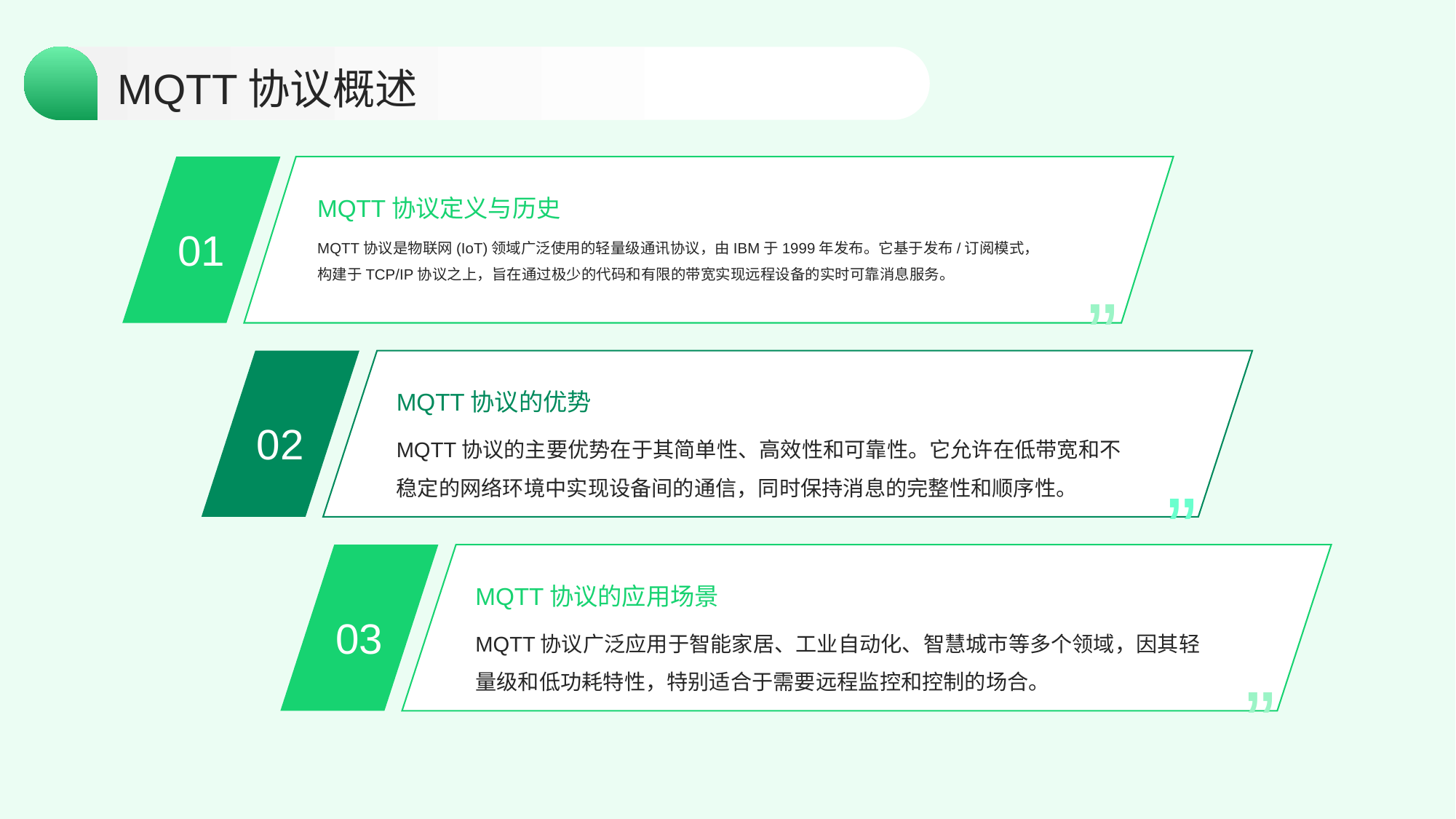

MQTT协议概述

MQTT协议定义与历史
01
MQTT协议是物联网(IoT)领域广泛使用的轻量级通讯协议，由IBM于1999年发布。它基于发布/订阅模式，构建于TCP/IP协议之上，旨在通过极少的代码和有限的带宽实现远程设备的实时可靠消息服务。
”

MQTT协议的优势
02
MQTT协议的主要优势在于其简单性、高效性和可靠性。它允许在低带宽和不稳定的网络环境中实现设备间的通信，同时保持消息的完整性和顺序性。
”

MQTT协议的应用场景
03
MQTT协议广泛应用于智能家居、工业自动化、智慧城市等多个领域，因其轻量级和低功耗特性，特别适合于需要远程监控和控制的场合。
”